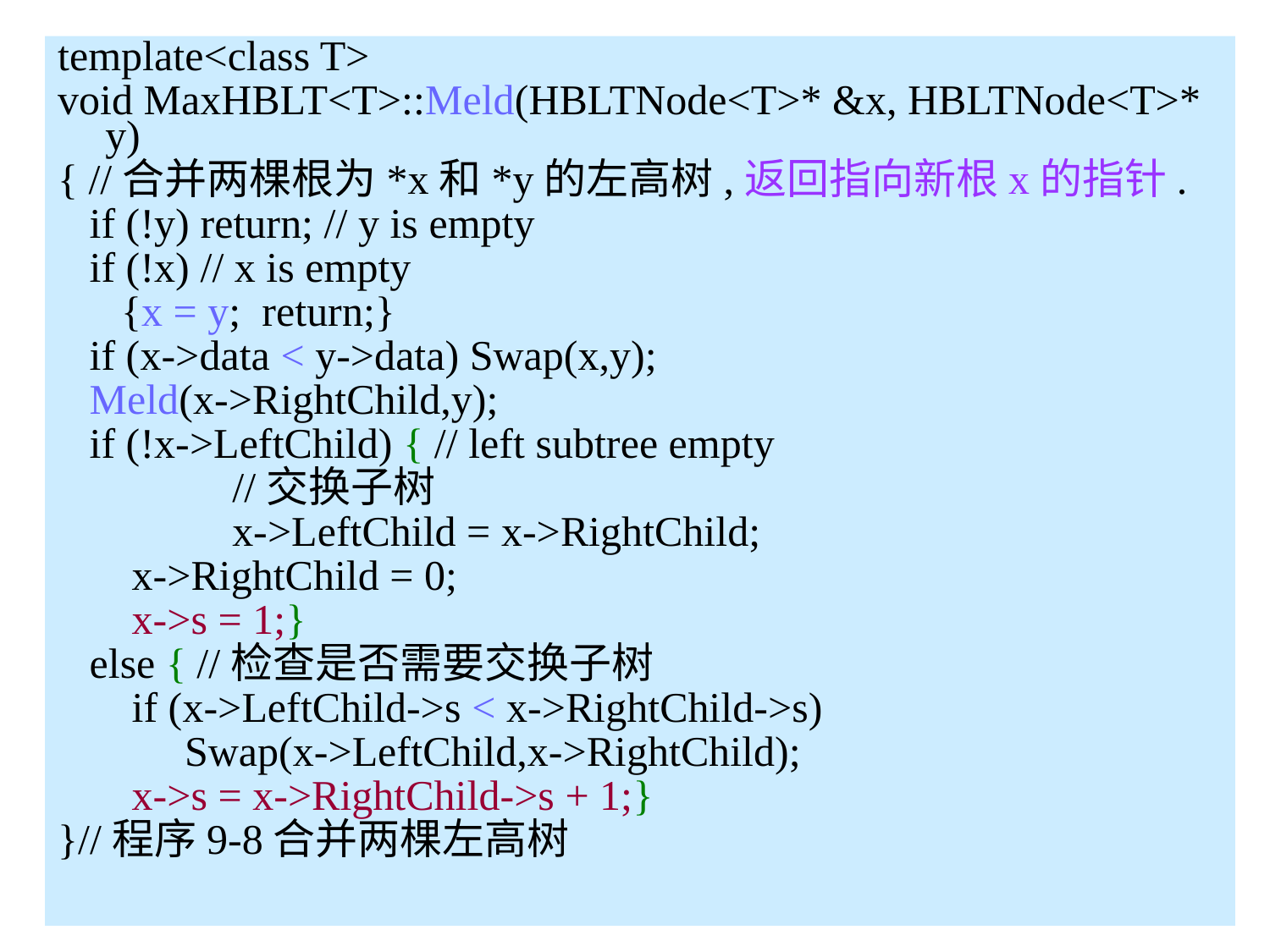

template<class T>
void MaxHBLT<T>::Meld(HBLTNode<T>* &x, HBLTNode<T>* y)
{ //合并两棵根为*x和*y的左高树,返回指向新根x的指针.
   if (!y) return; // y is empty
   if (!x) // x is empty
      {x = y;  return;}
   if (x->data < y->data) Swap(x,y);
   Meld(x->RightChild,y);
   if (!x->LeftChild) { // left subtree empty
		//交换子树
		x->LeftChild = x->RightChild;
       x->RightChild = 0;
       x->s = 1;}
   else { //检查是否需要交换子树
       if (x->LeftChild->s < x->RightChild->s)
            Swap(x->LeftChild,x->RightChild);
       x->s = x->RightChild->s + 1;}
}//程序9-8合并两棵左高树
35

9.4.6  类MaxHBLT